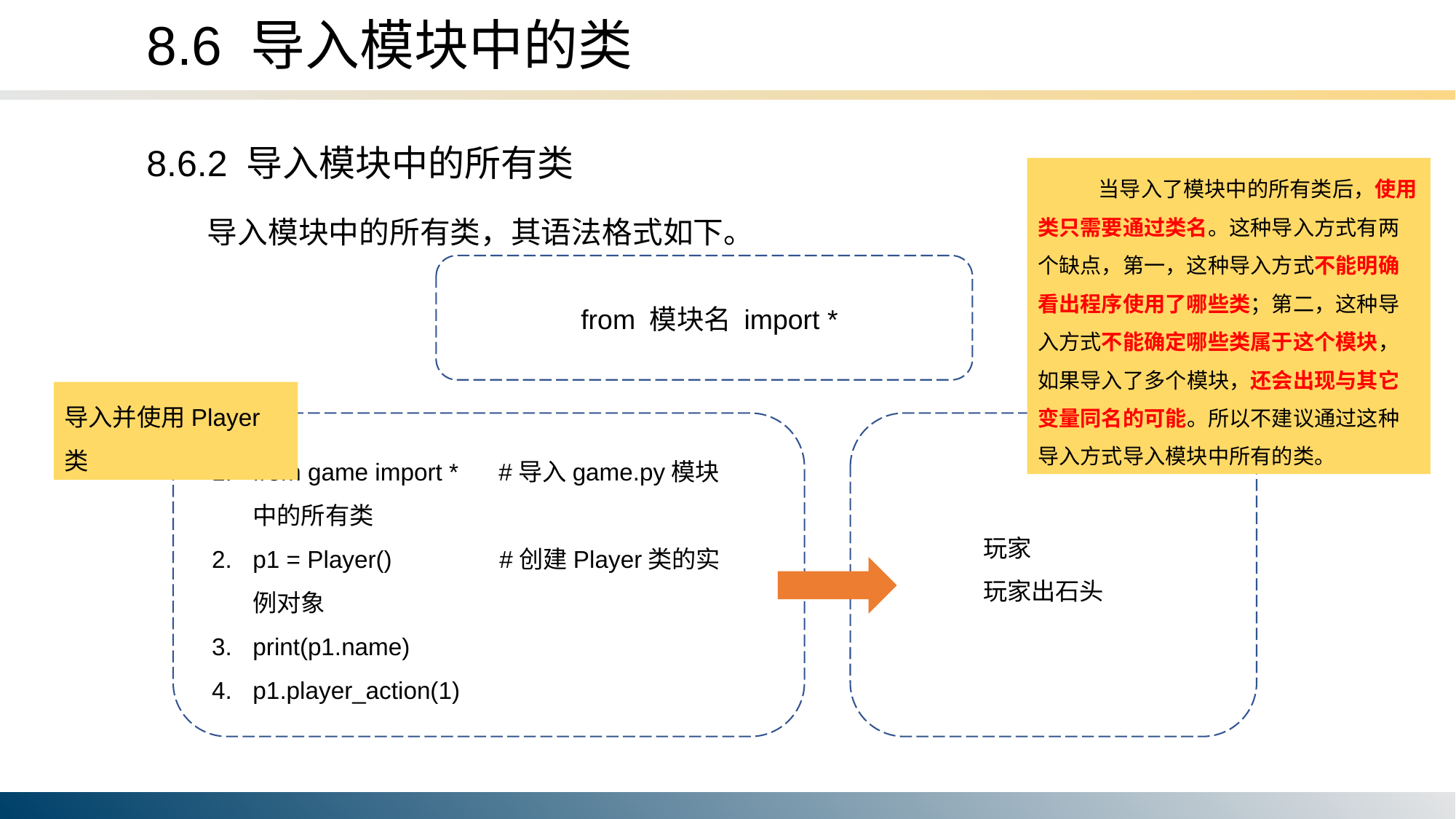

8.6 导入模块中的类
8.6.2 导入模块中的所有类
当导入了模块中的所有类后，使用类只需要通过类名。这种导入方式有两个缺点，第一，这种导入方式不能明确看出程序使用了哪些类；第二，这种导入方式不能确定哪些类属于这个模块，如果导入了多个模块，还会出现与其它变量同名的可能。所以不建议通过这种导入方式导入模块中所有的类。
导入模块中的所有类，其语法格式如下。

from 模块名 import *
导入并使用Player类

from game import *      #导入game.py模块中的所有类
p1 = Player()                #创建Player类的实例对象
print(p1.name)
p1.player_action(1)
玩家
玩家出石头